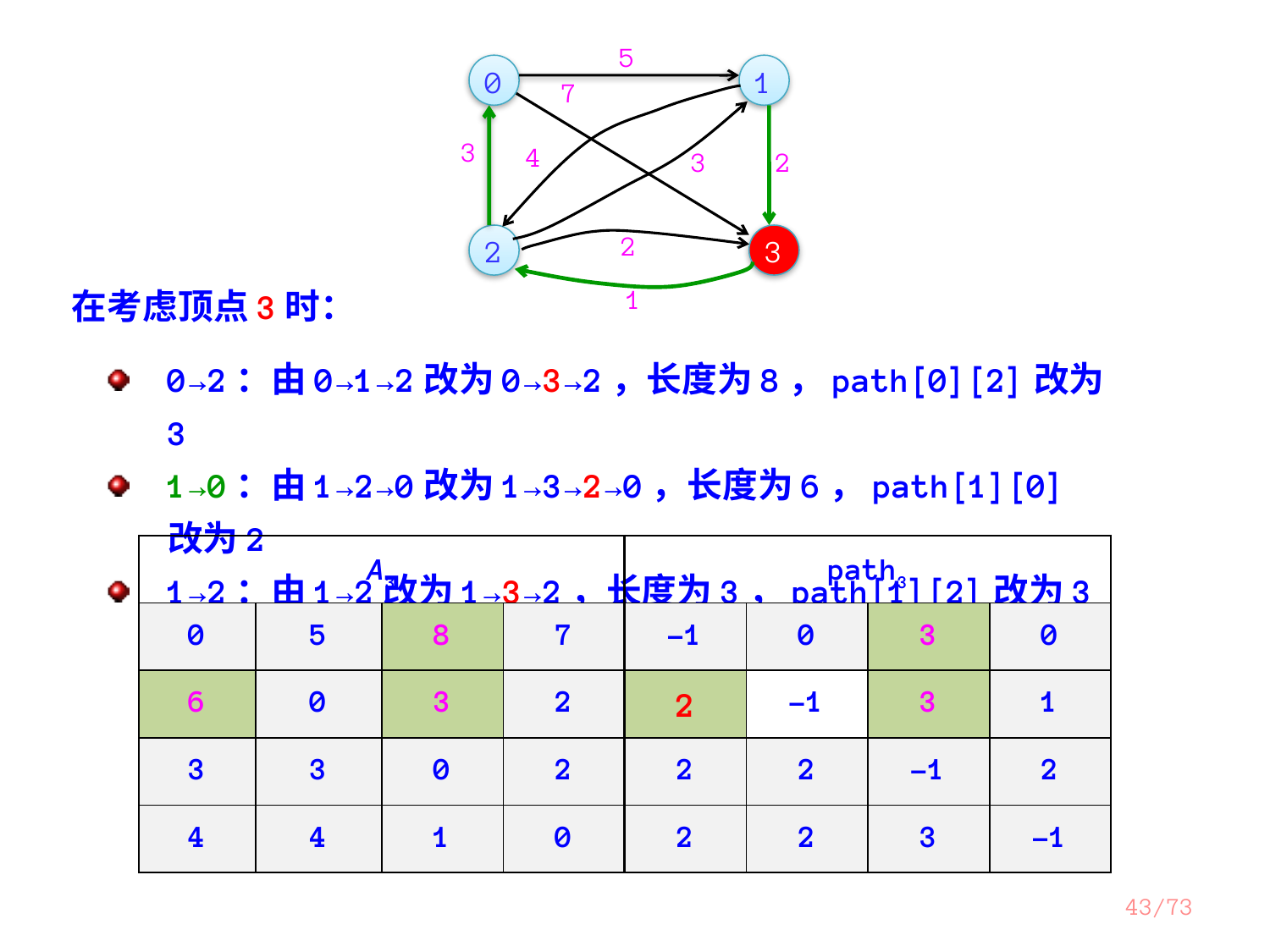

5
0
1

7

3
4
3
2
2
3
2

1
在考虑顶点3时：
0→2：由0→1→2改为0→3→2，长度为8，path[0][2]改为3
1→0：由1→2→0改为1→3→2→0，长度为6，path[1][0]改为2
1→2：由1→2改为1→3→2，长度为3，path[1][2]改为3

| A3 |  |  |  | path3 |  |  |  |
| --- | --- | --- | --- | --- | --- | --- | --- |
| 0 | 5 | 8 | 7 | -1 | 0 | 3 | 0 |
| 6 | 0 | 3 | 2 | 2 | -1 | 3 | 1 |
| 3 | 3 | 0 | 2 | 2 | 2 | -1 | 2 |
| 4 | 4 | 1 | 0 | 2 | 2 | 3 | -1 |
43/73